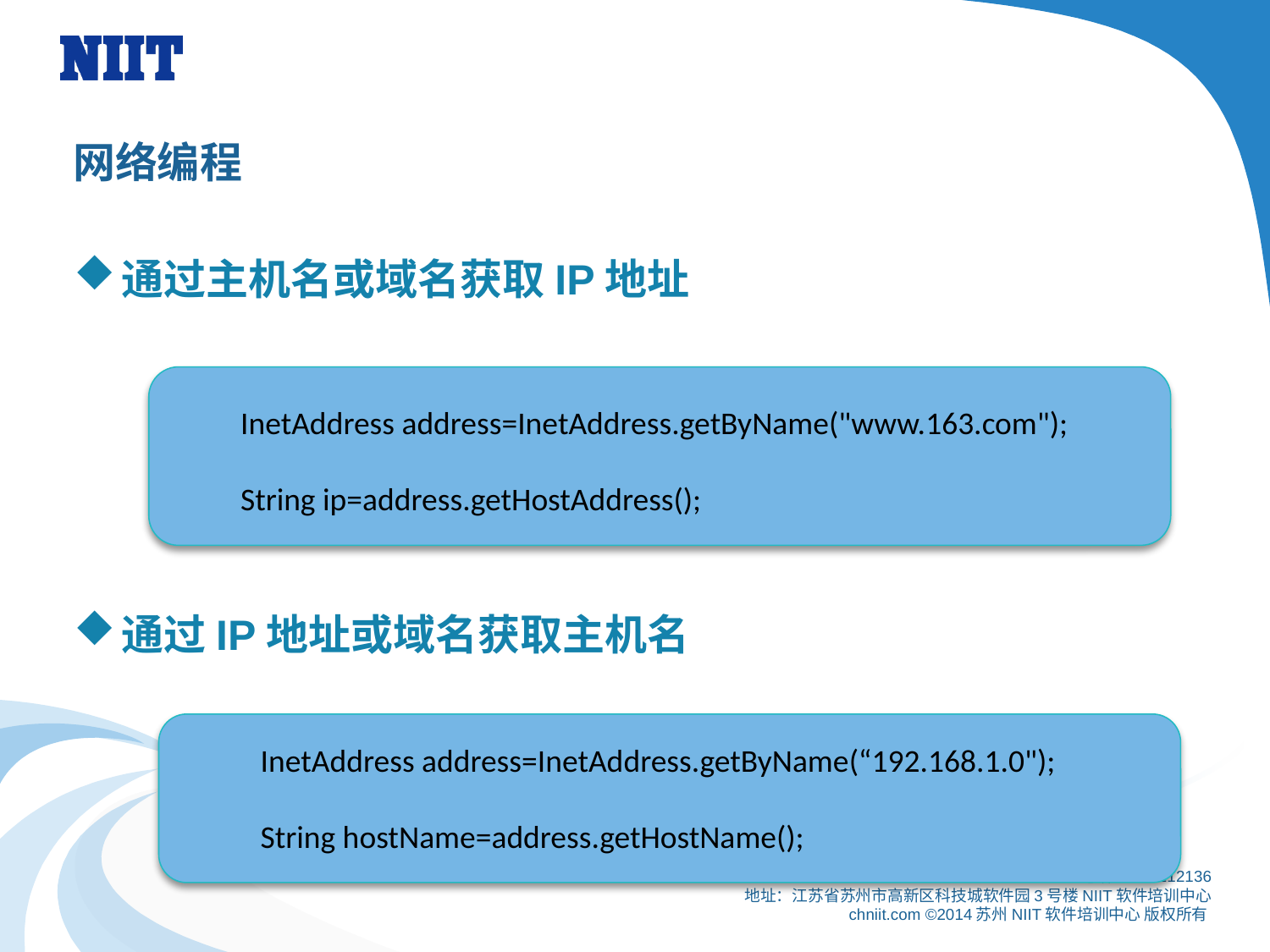

# 网络编程
通过主机名或域名获取IP地址

通过IP地址或域名获取主机名

InetAddress address=InetAddress.getByName("www.163.com");

String ip=address.getHostAddress();

InetAddress address=InetAddress.getByName(“192.168.1.0");

String hostName=address.getHostName();